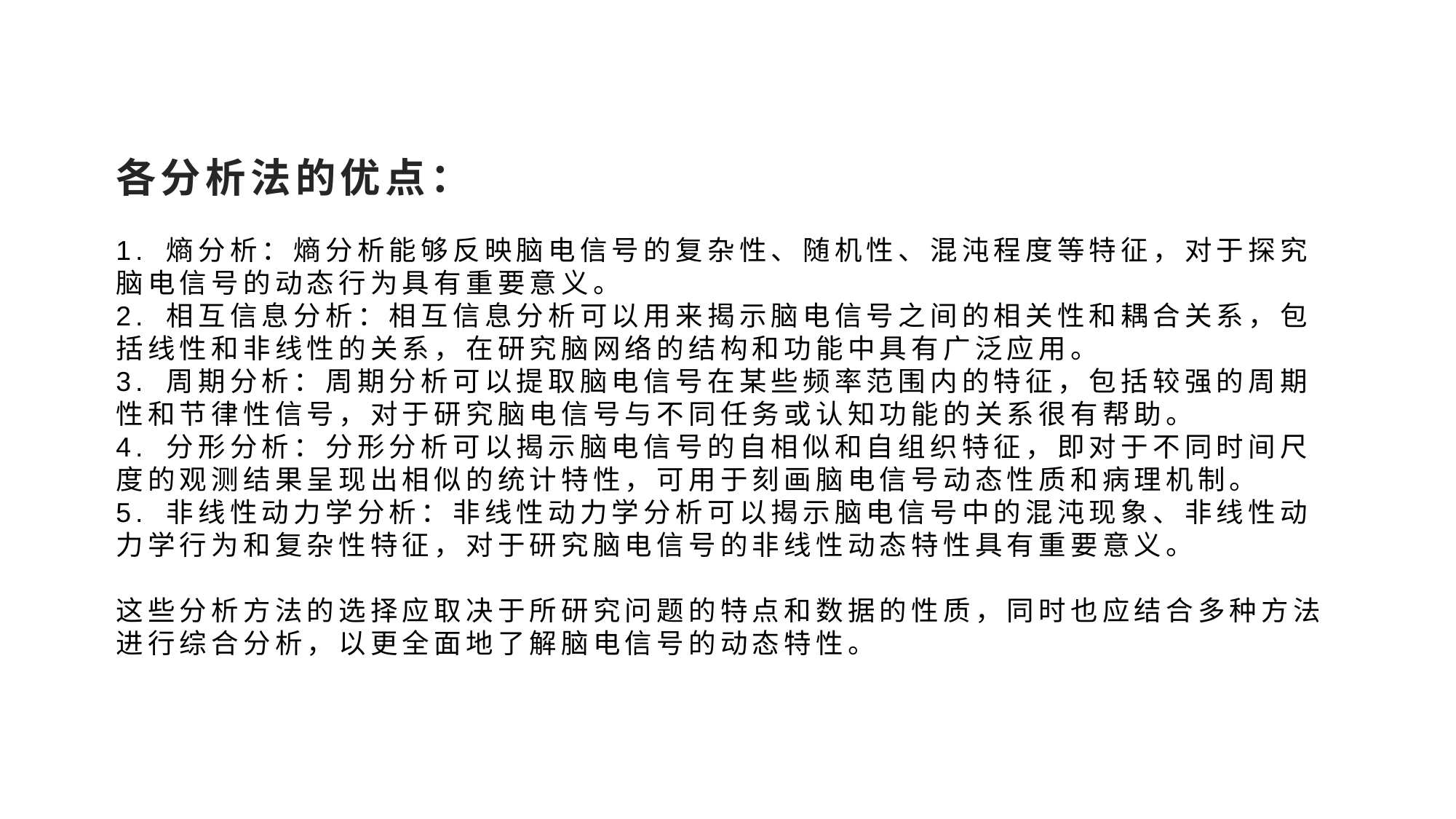

# 各分析法的优点： 1. 熵分析：熵分析能够反映脑电信号的复杂性、随机性、混沌程度等特征，对于探究脑电信号的动态行为具有重要意义。 2. 相互信息分析：相互信息分析可以用来揭示脑电信号之间的相关性和耦合关系，包括线性和非线性的关系，在研究脑网络的结构和功能中具有广泛应用。 3. 周期分析：周期分析可以提取脑电信号在某些频率范围内的特征，包括较强的周期性和节律性信号，对于研究脑电信号与不同任务或认知功能的关系很有帮助。 4. 分形分析：分形分析可以揭示脑电信号的自相似和自组织特征，即对于不同时间尺度的观测结果呈现出相似的统计特性，可用于刻画脑电信号动态性质和病理机制。 5. 非线性动力学分析：非线性动力学分析可以揭示脑电信号中的混沌现象、非线性动力学行为和复杂性特征，对于研究脑电信号的非线性动态特性具有重要意义。 这些分析方法的选择应取决于所研究问题的特点和数据的性质，同时也应结合多种方法进行综合分析，以更全面地了解脑电信号的动态特性。